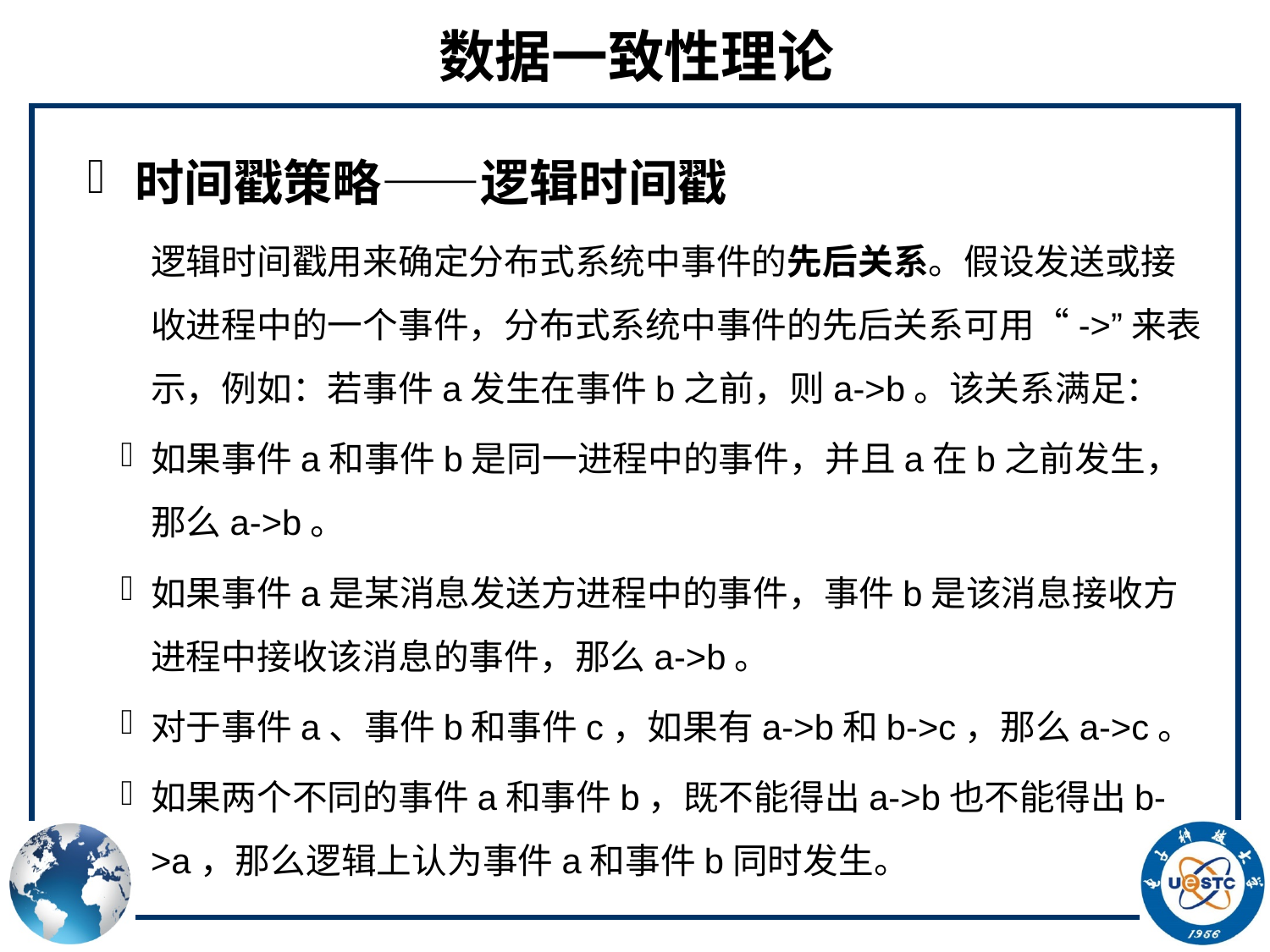

# 数据一致性理论
时间戳策略——逻辑时间戳
逻辑时间戳用来确定分布式系统中事件的先后关系。假设发送或接收进程中的一个事件，分布式系统中事件的先后关系可用“->”来表示，例如：若事件a发生在事件b之前，则a->b。该关系满足：
如果事件a和事件b是同一进程中的事件，并且a在b之前发生，那么a->b。
如果事件a是某消息发送方进程中的事件，事件b是该消息接收方进程中接收该消息的事件，那么a->b。
对于事件a、事件b和事件c，如果有a->b和b->c，那么a->c。
如果两个不同的事件a和事件b，既不能得出a->b也不能得出b->a，那么逻辑上认为事件a和事件b同时发生。